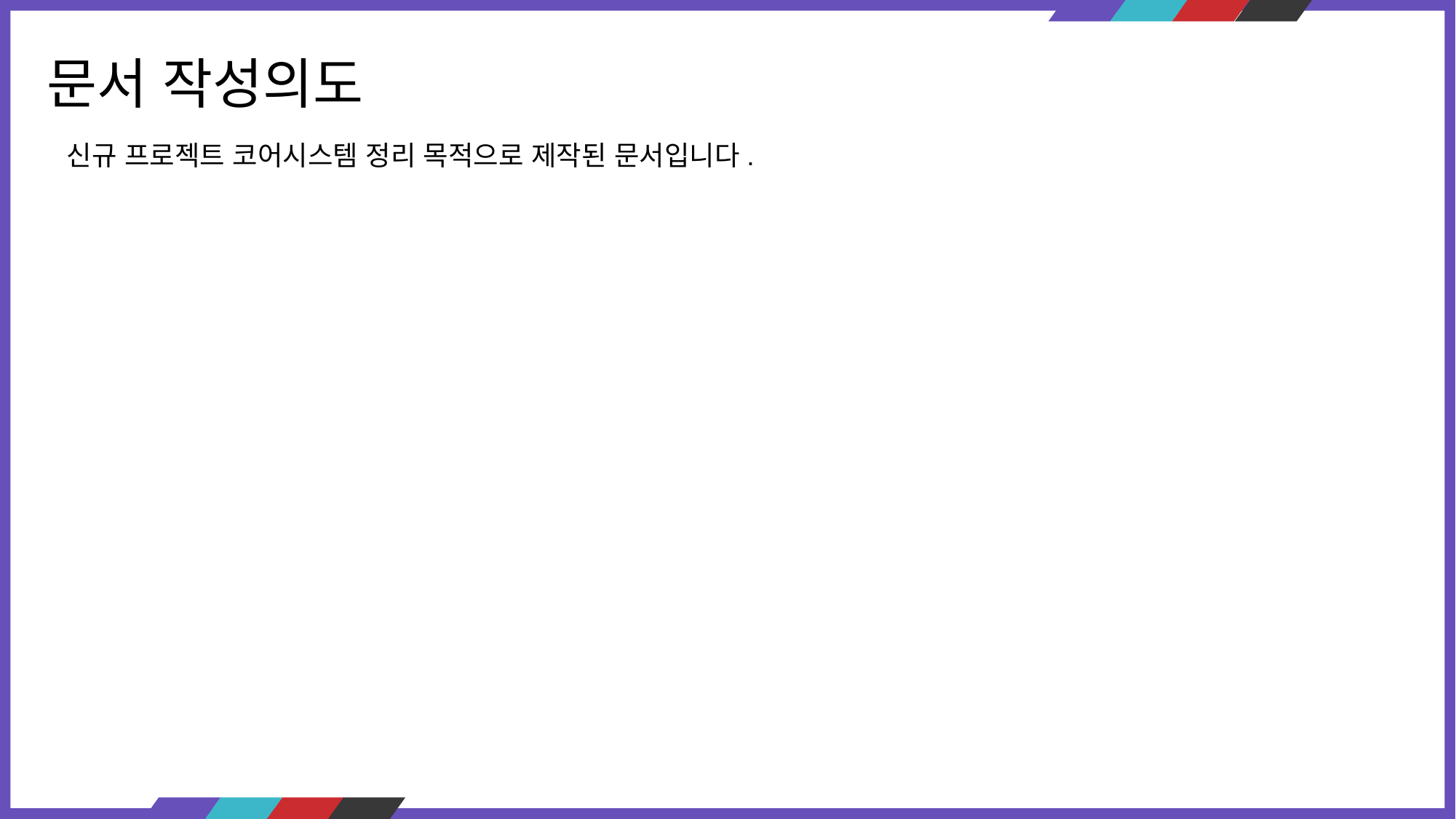

문서 작성의도
신규 프로젝트 코어시스템 정리 목적으로 제작된 문서입니다.